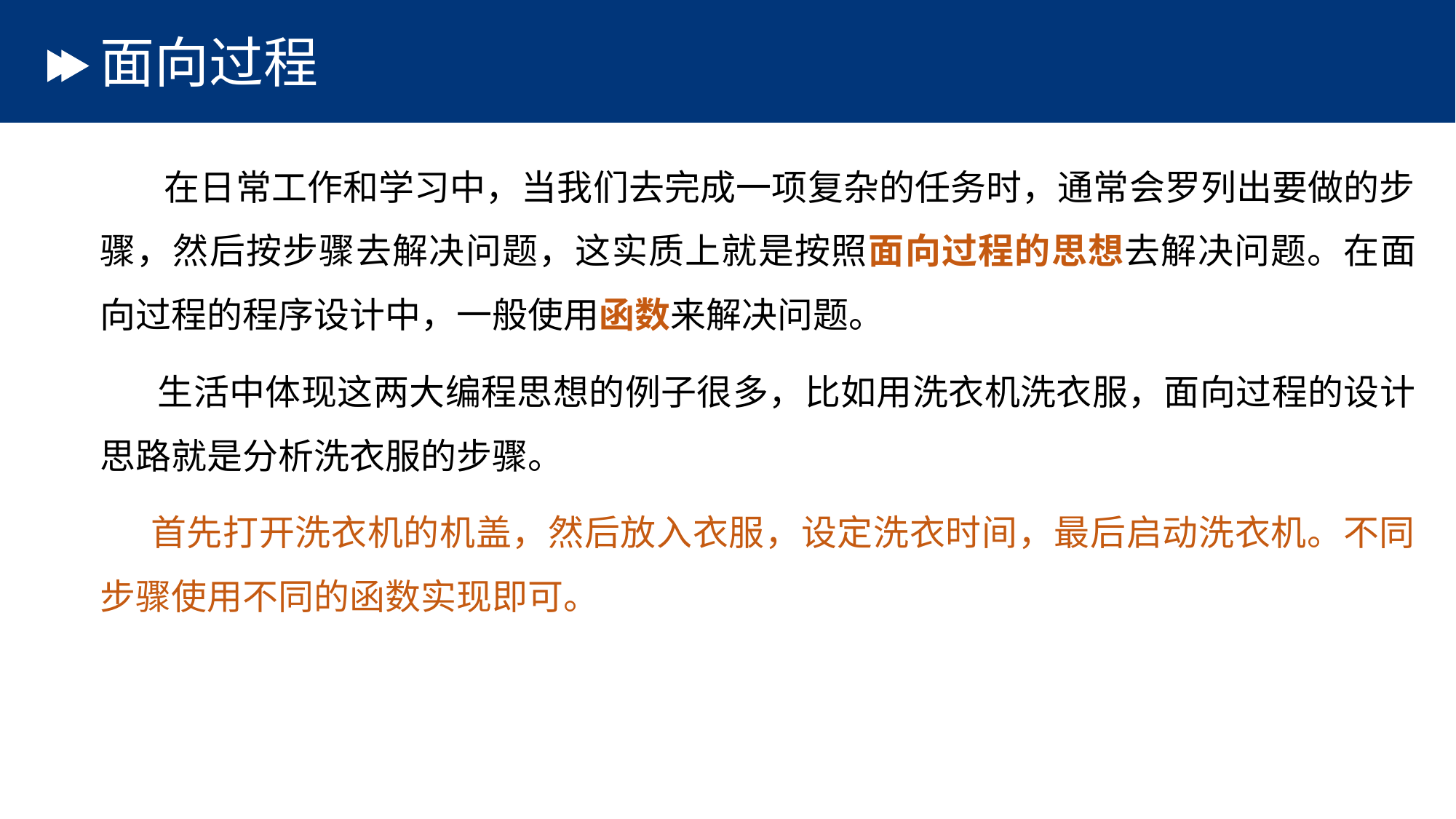

# 面向过程
       在日常工作和学习中，当我们去完成一项复杂的任务时，通常会罗列出要做的步骤，然后按步骤去解决问题，这实质上就是按照面向过程的思想去解决问题。在面向过程的程序设计中，一般使用函数来解决问题。
      生活中体现这两大编程思想的例子很多，比如用洗衣机洗衣服，面向过程的设计思路就是分析洗衣服的步骤。
     首先打开洗衣机的机盖，然后放入衣服，设定洗衣时间，最后启动洗衣机。不同步骤使用不同的函数实现即可。